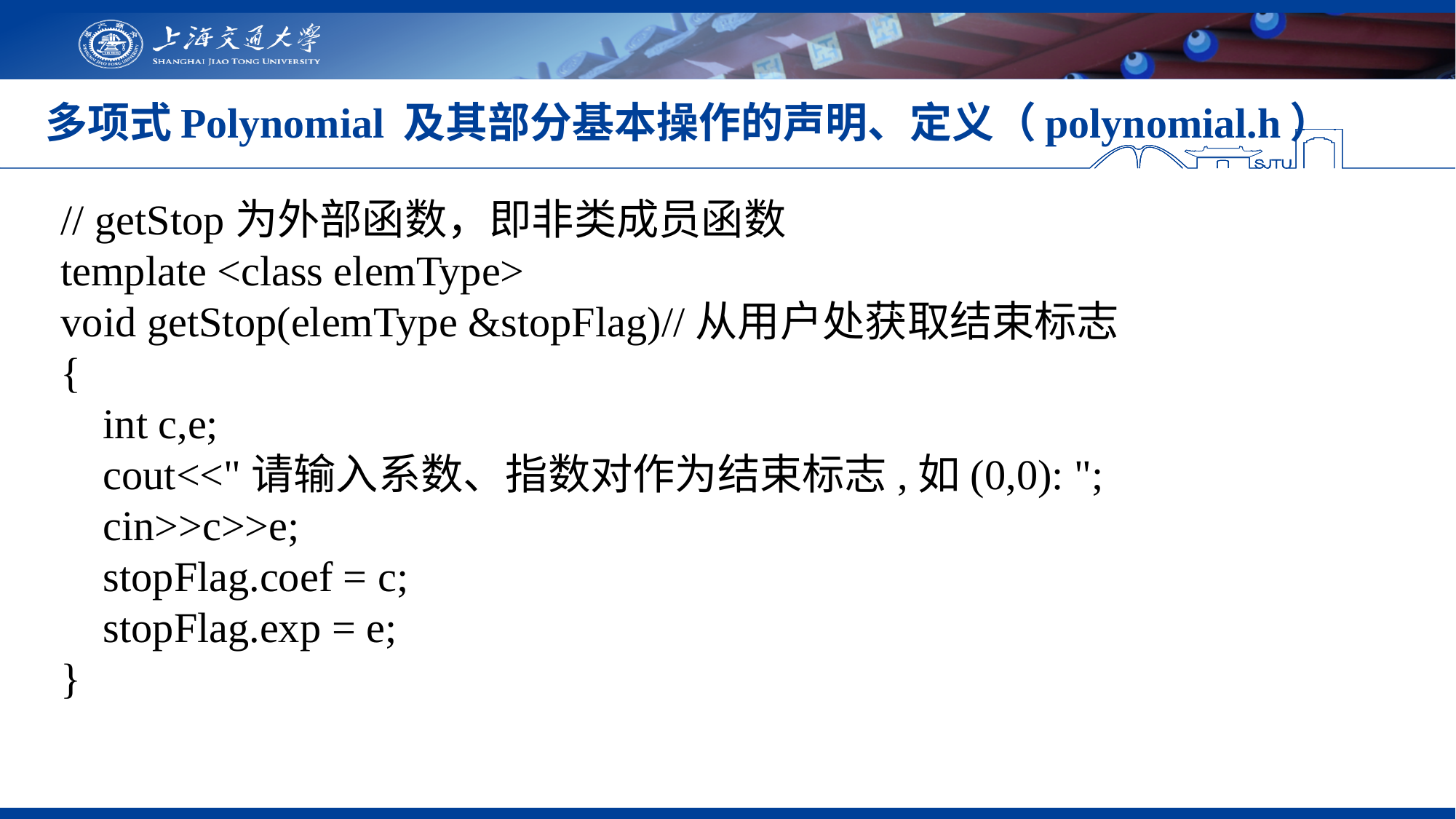

# 多项式Polynomial 及其部分基本操作的声明、定义（polynomial.h）
// getStop为外部函数，即非类成员函数
template <class elemType>
void getStop(elemType &stopFlag)//从用户处获取结束标志
{
    int c,e;
    cout<<"请输入系数、指数对作为结束标志,如(0,0): ";
    cin>>c>>e;
    stopFlag.coef = c;
    stopFlag.exp = e;
}